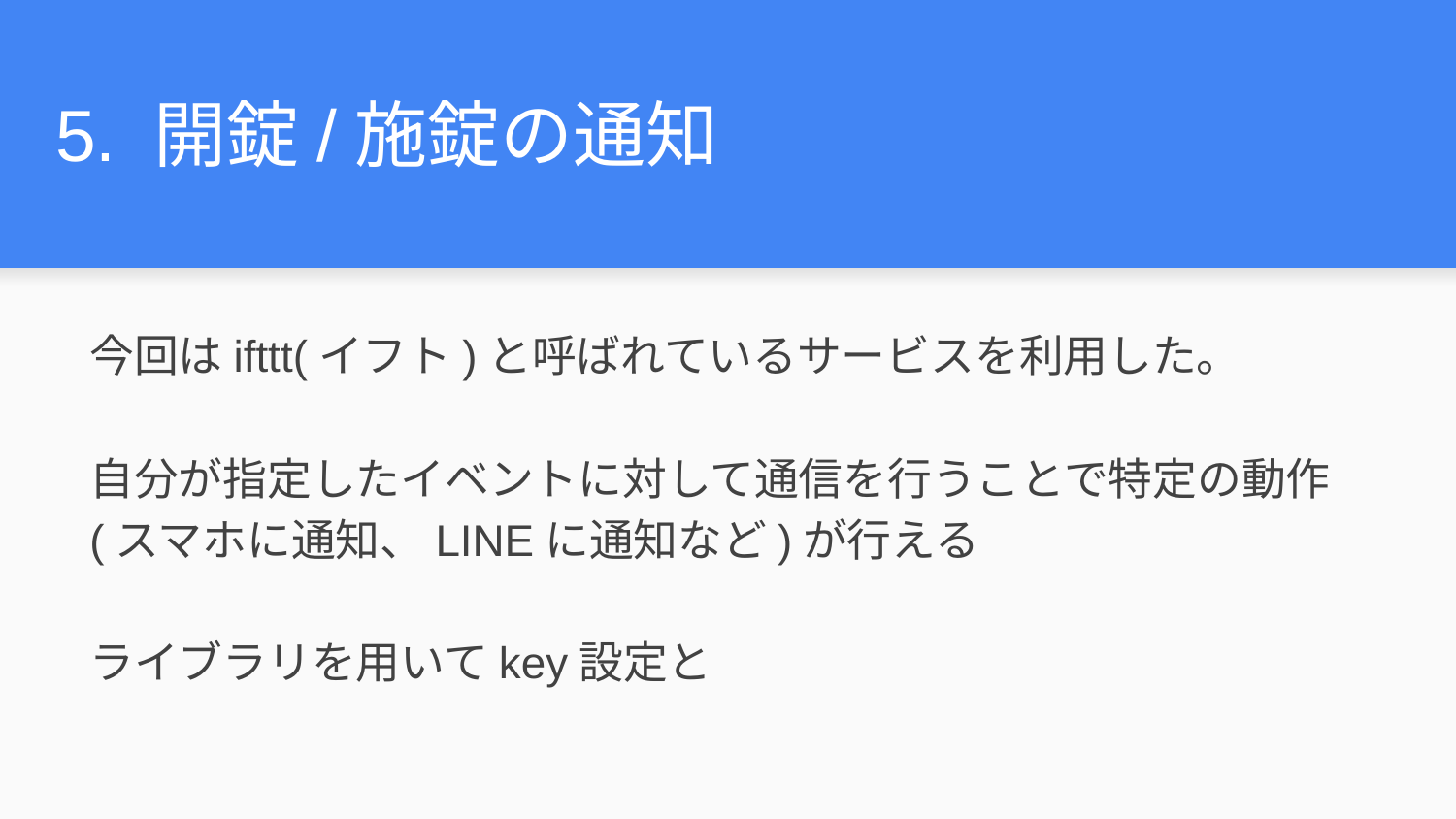

# 5. 開錠/施錠の通知
今回はifttt(イフト)と呼ばれているサービスを利用した。

自分が指定したイベントに対して通信を行うことで特定の動作(スマホに通知、LINEに通知など)が行える

ライブラリを用いてkey設定と